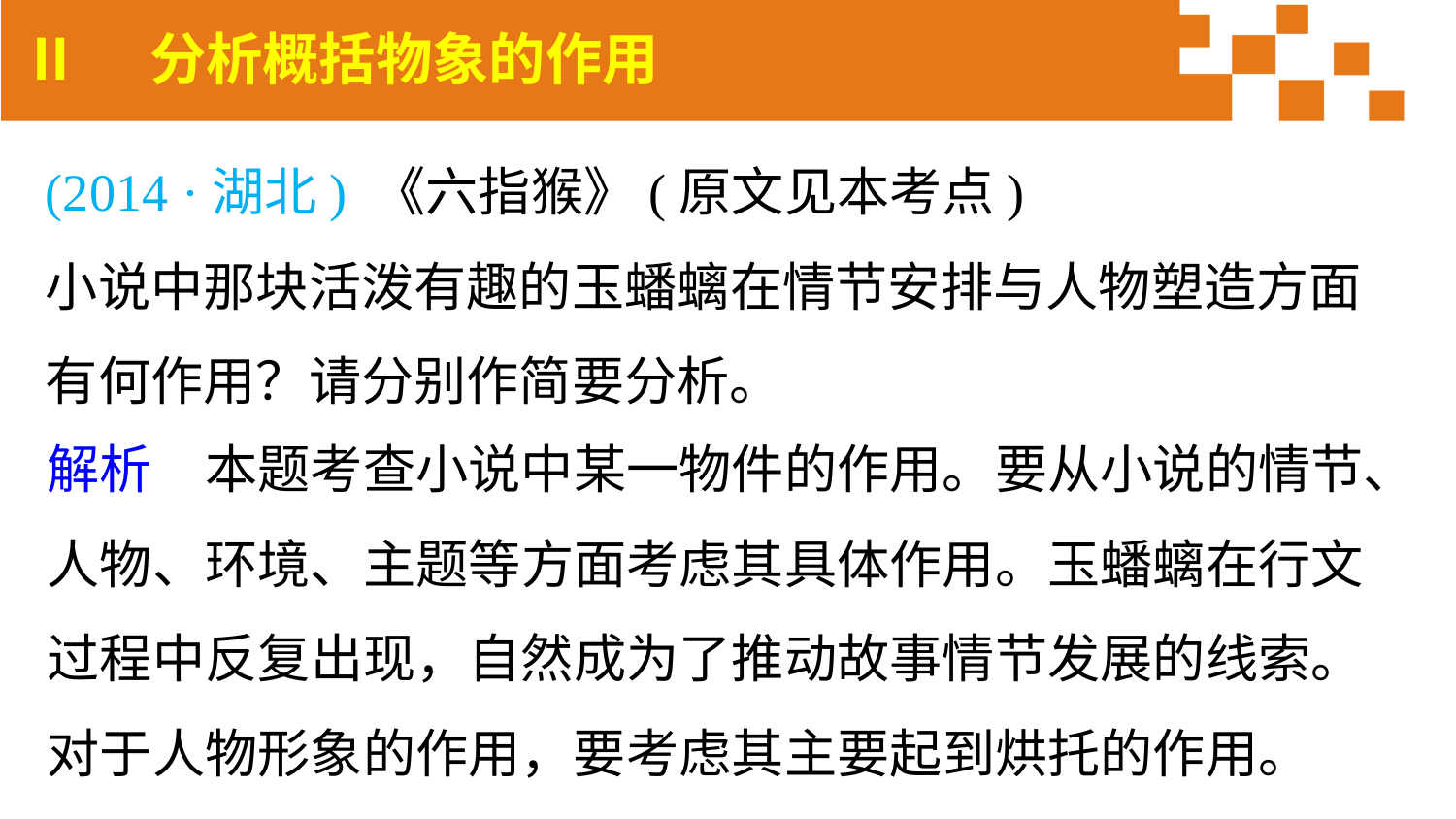

Ⅱ　分析概括物象的作用
(2014 ·湖北) 《六指猴》(原文见本考点)
小说中那块活泼有趣的玉蟠螭在情节安排与人物塑造方面有何作用？请分别作简要分析。
解析　本题考查小说中某一物件的作用。要从小说的情节、人物、环境、主题等方面考虑其具体作用。玉蟠螭在行文过程中反复出现，自然成为了推动故事情节发展的线索。对于人物形象的作用，要考虑其主要起到烘托的作用。